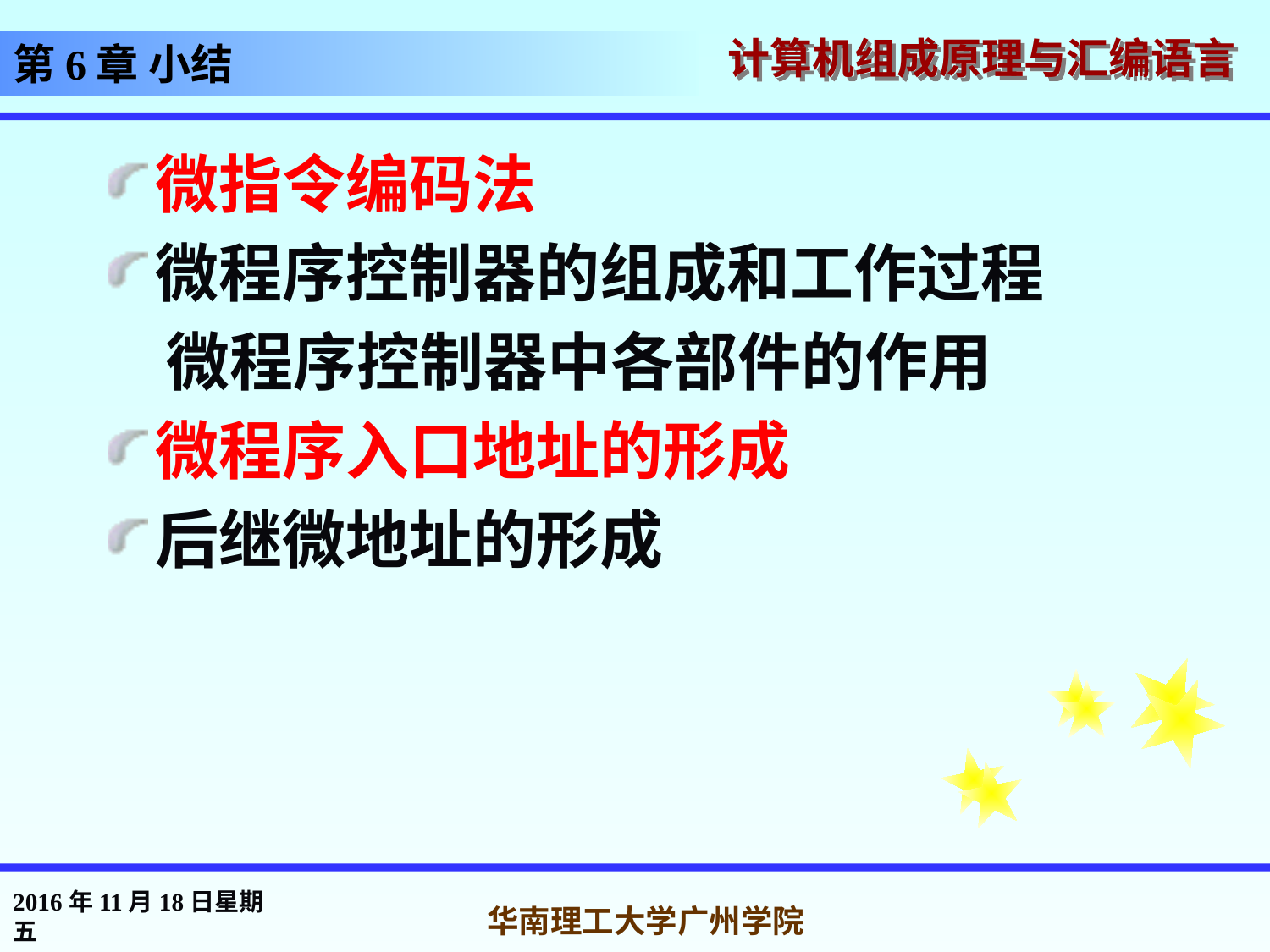

# 第6章 小结
微指令编码法
微程序控制器的组成和工作过程
   微程序控制器中各部件的作用
微程序入口地址的形成
后继微地址的形成
2016年11月18日星期五
华南理工大学广州学院